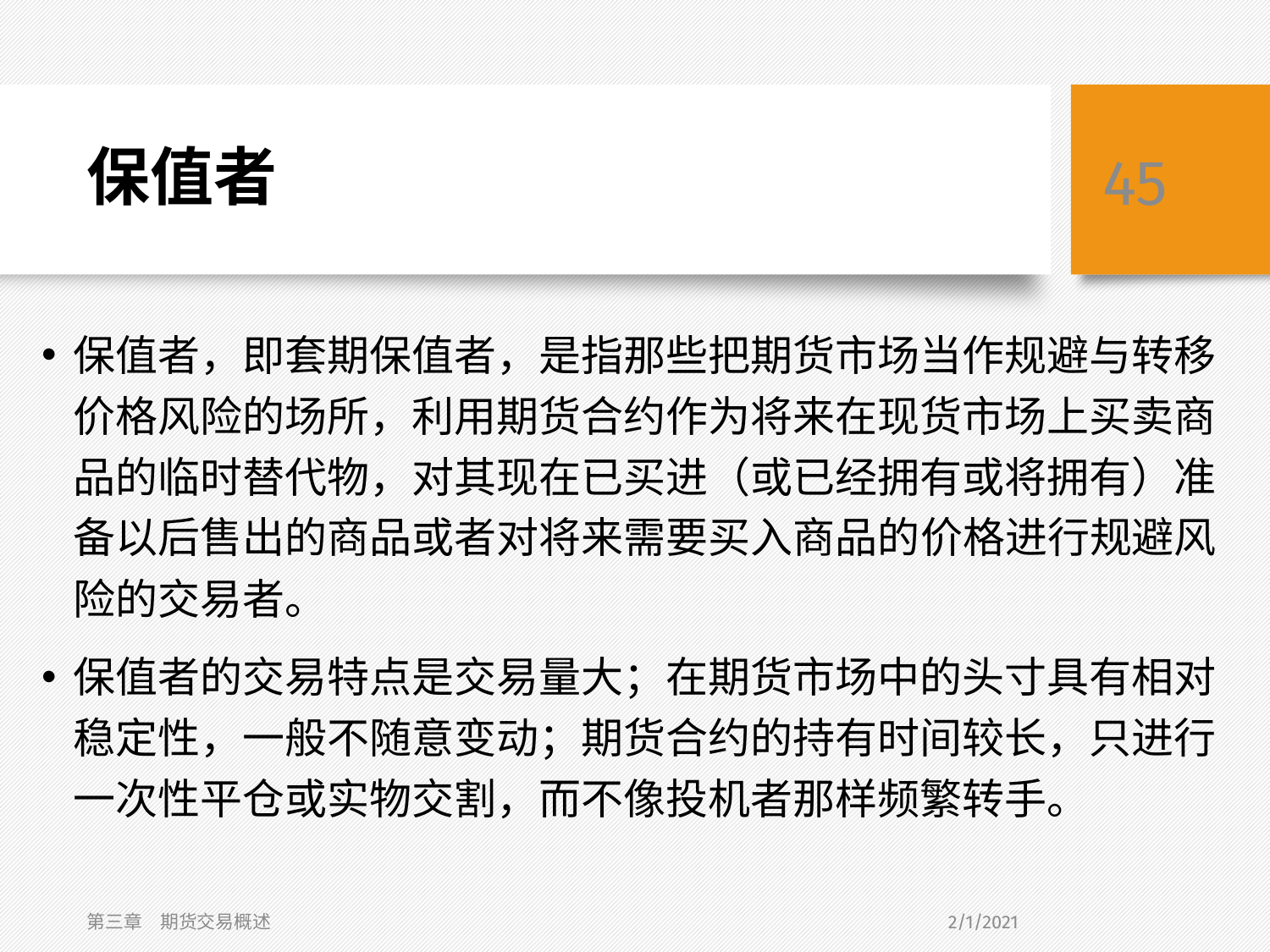

# 保值者
45
保值者，即套期保值者，是指那些把期货市场当作规避与转移价格风险的场所，利用期货合约作为将来在现货市场上买卖商品的临时替代物，对其现在已买进（或已经拥有或将拥有）准备以后售出的商品或者对将来需要买入商品的价格进行规避风险的交易者。
保值者的交易特点是交易量大；在期货市场中的头寸具有相对稳定性，一般不随意变动；期货合约的持有时间较长，只进行一次性平仓或实物交割，而不像投机者那样频繁转手。
2/1/2021
第三章　期货交易概述